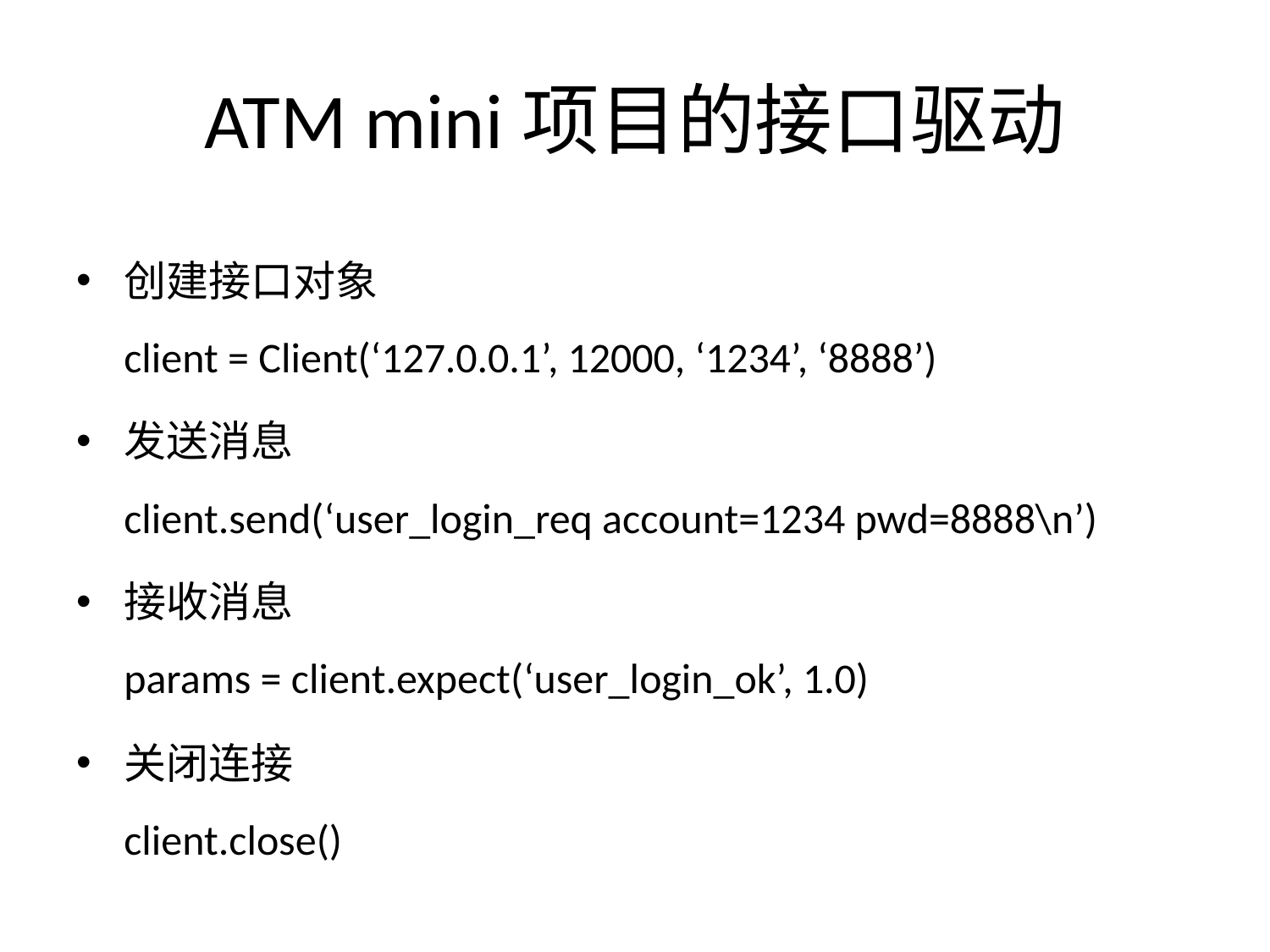

# ATM mini项目的接口驱动
创建接口对象
client = Client(‘127.0.0.1’, 12000, ‘1234’, ‘8888’)
发送消息
client.send(‘user_login_req account=1234 pwd=8888\n’)
接收消息
params = client.expect(‘user_login_ok’, 1.0)
关闭连接
client.close()